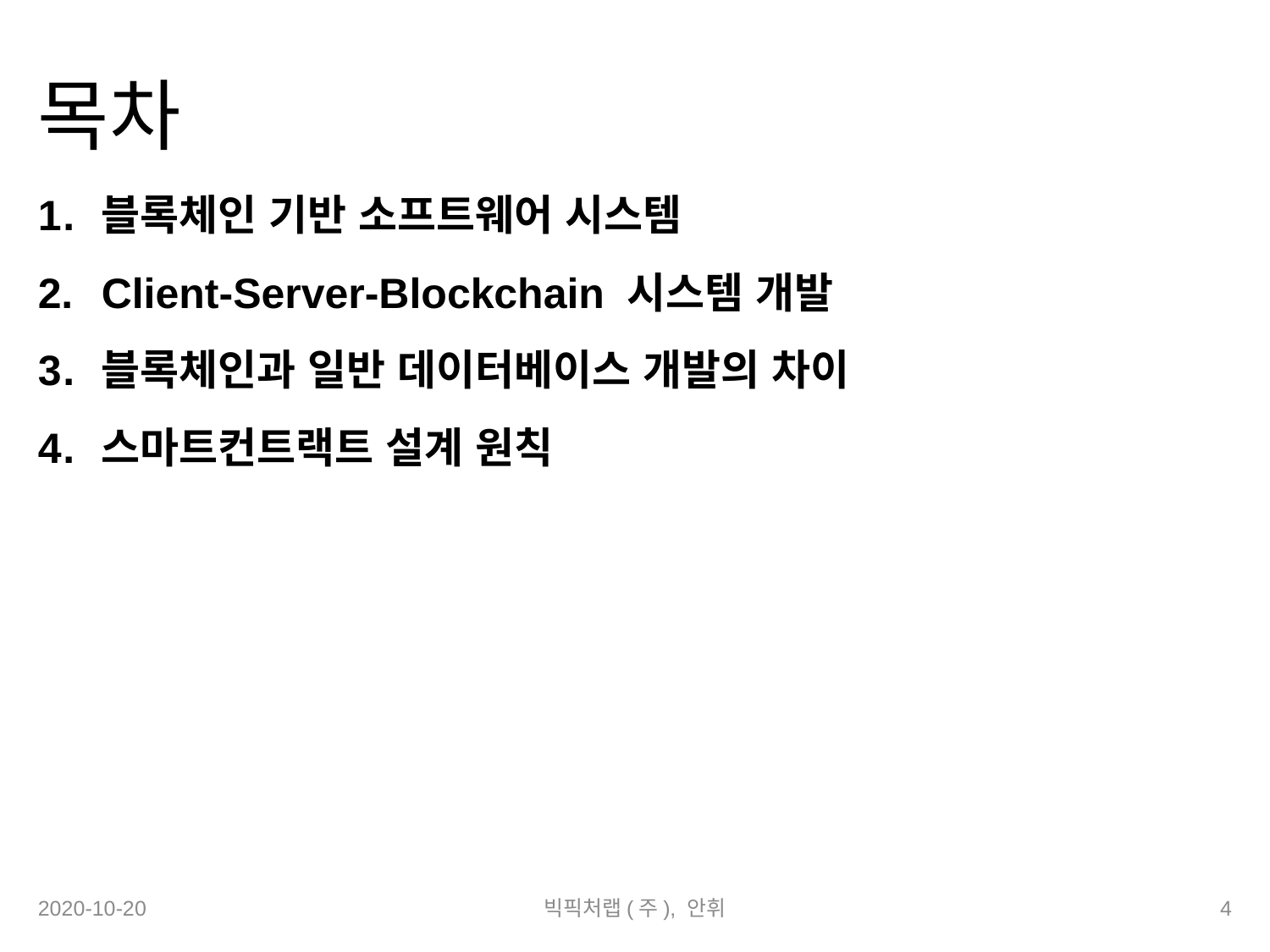

# 목차
블록체인 기반 소프트웨어 시스템
Client-Server-Blockchain 시스템 개발
블록체인과 일반 데이터베이스 개발의 차이
스마트컨트랙트 설계 원칙
4
2020-10-20
빅픽처랩(주), 안휘